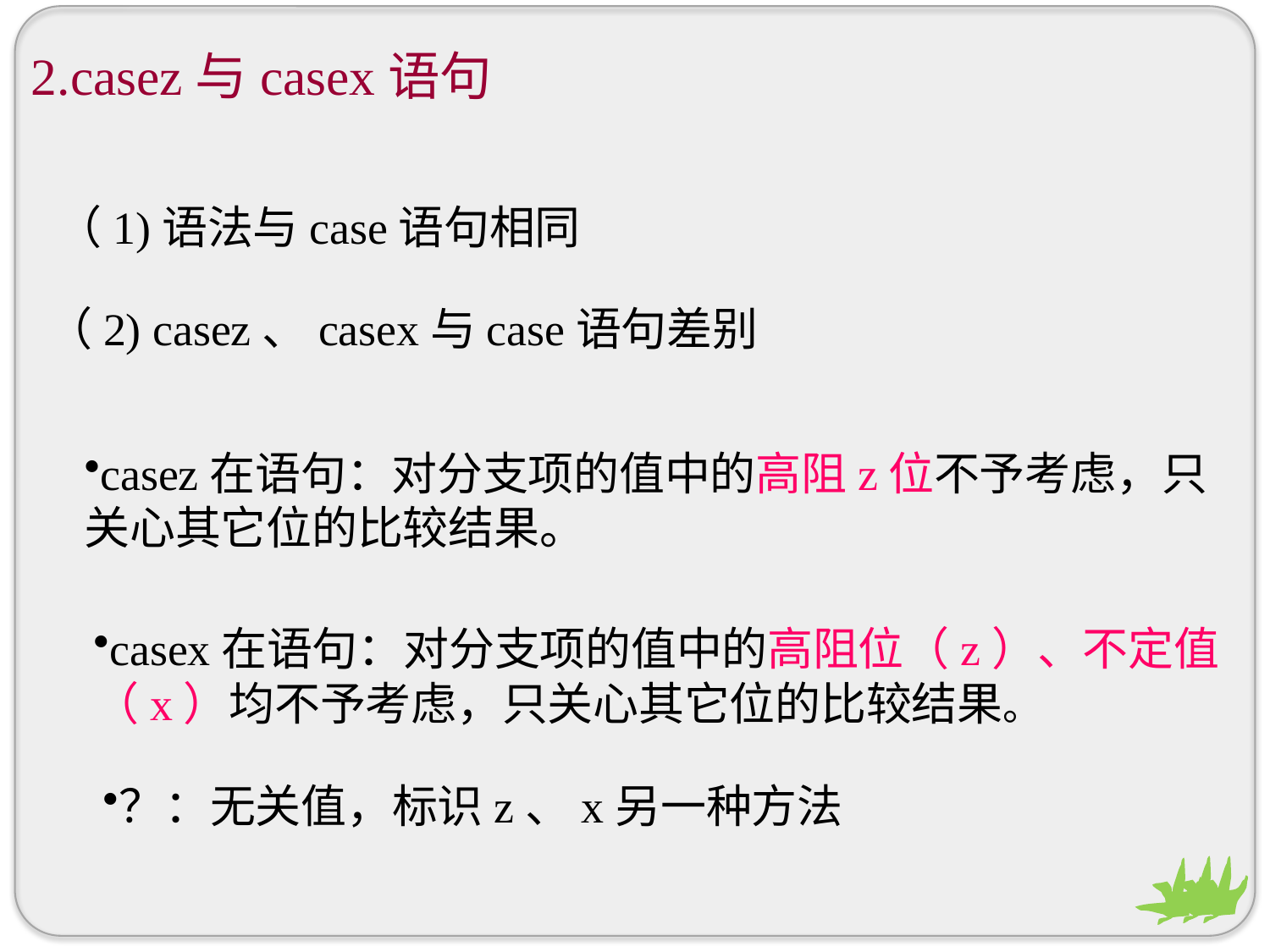

2.casez与casex语句
（1)语法与case语句相同
（2) casez、casex与case语句差别
casez在语句：对分支项的值中的高阻z位不予考虑，只关心其它位的比较结果。
casex在语句：对分支项的值中的高阻位（z）、不定值（x）均不予考虑，只关心其它位的比较结果。
？：无关值，标识z、x另一种方法
45